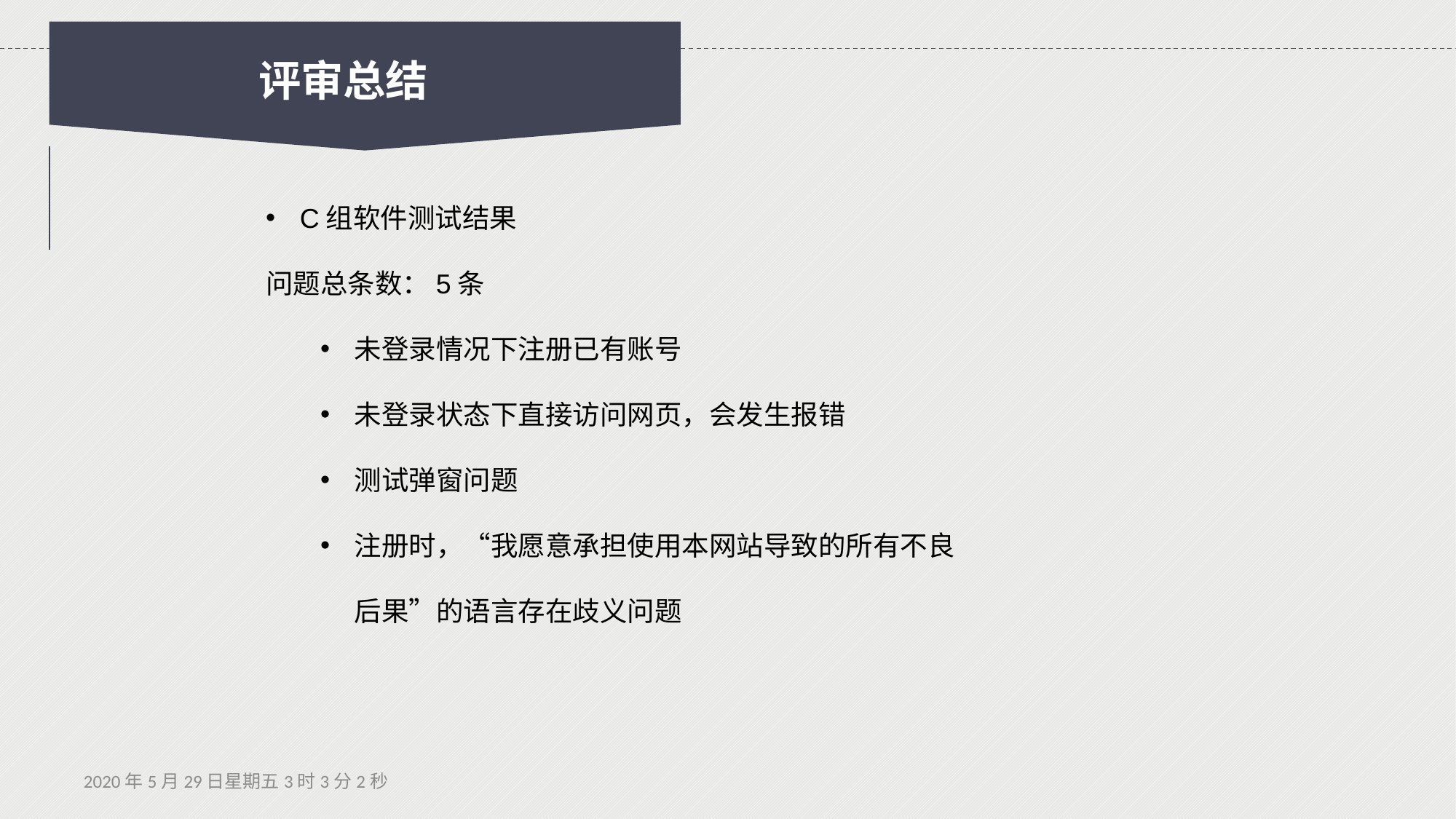

评审总结
C组软件测试结果
问题总条数：5条
未登录情况下注册已有账号
未登录状态下直接访问网页，会发生报错
测试弹窗问题
注册时，“我愿意承担使用本网站导致的所有不良后果”的语言存在歧义问题

2020年5月29日星期五3时3分2秒